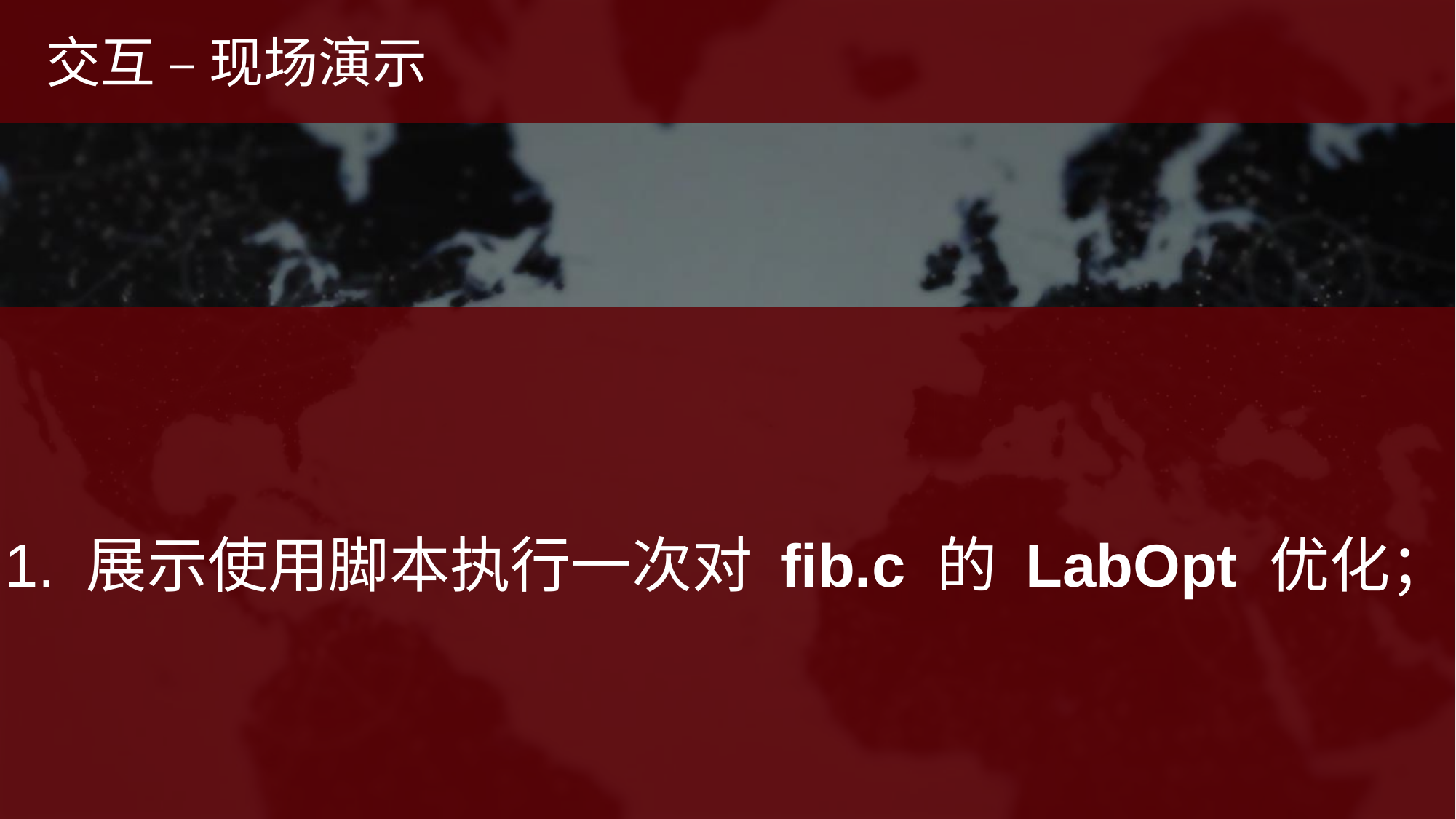

交互 – 现场演示

1. 展示使用脚本执行一次对 fib.c 的 LabOpt 优化；